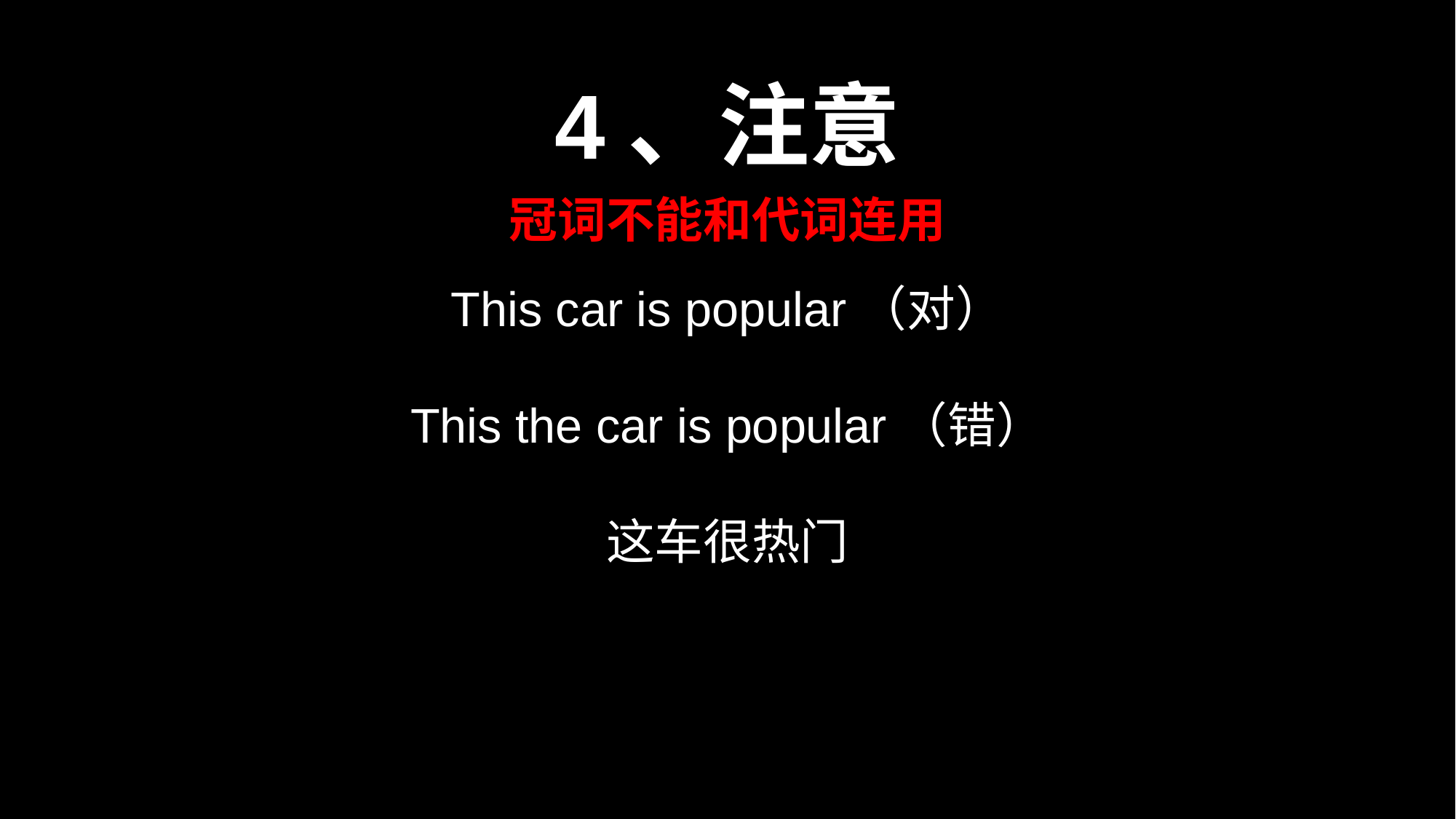

4、注意
冠词不能和代词连用
This car is popular（对）

This the car is popular（错）

这车很热门